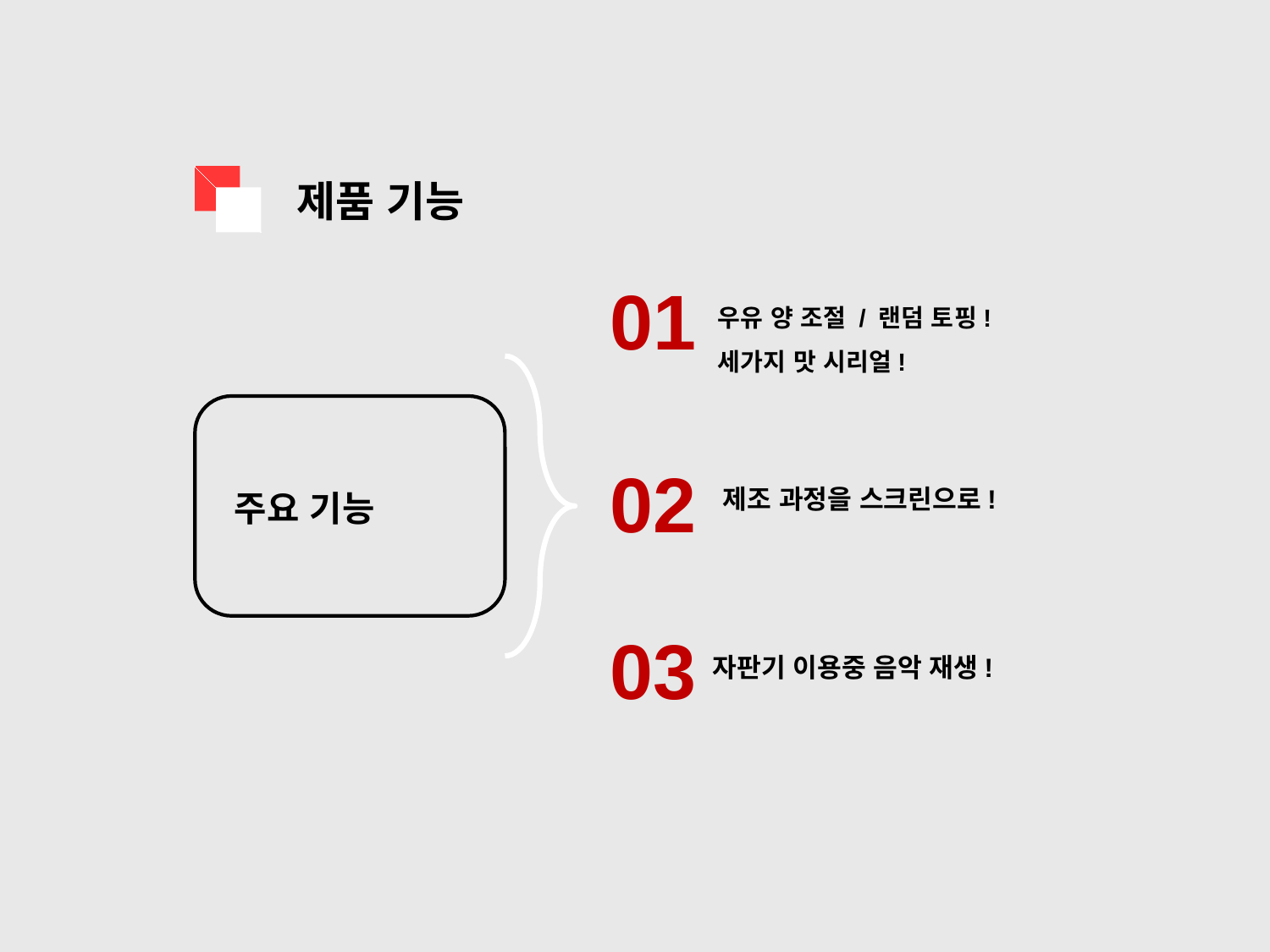

제품 기능

01
우유 양 조절 / 랜덤 토핑!
세가지 맛 시리얼!

02
주요 기능
제조 과정을 스크린으로!

03
자판기 이용중 음악 재생!